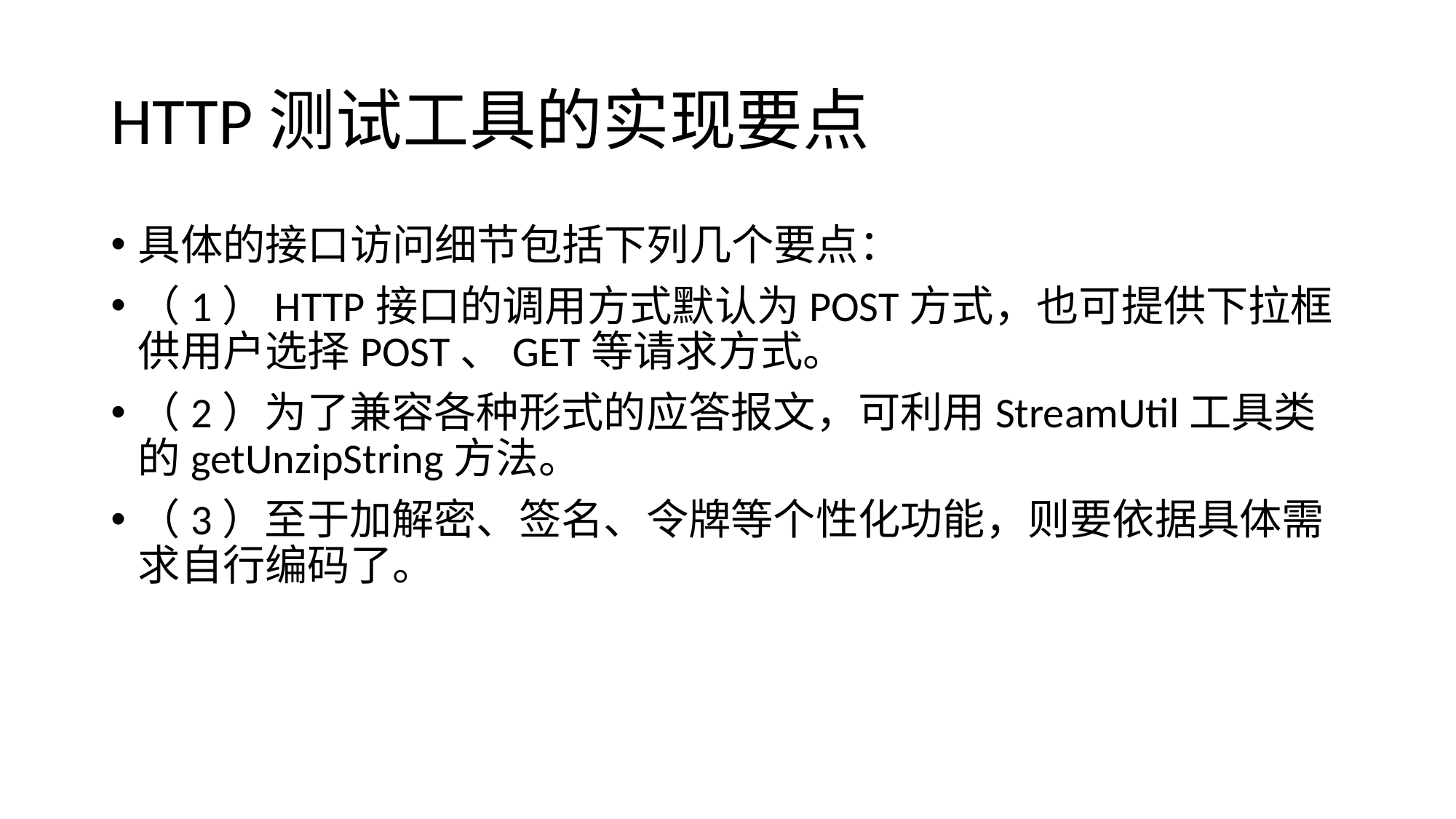

# HTTP测试工具的实现要点
具体的接口访问细节包括下列几个要点：
（1）HTTP接口的调用方式默认为POST方式，也可提供下拉框供用户选择POST、GET等请求方式。
（2）为了兼容各种形式的应答报文，可利用StreamUtil工具类的getUnzipString方法。
（3）至于加解密、签名、令牌等个性化功能，则要依据具体需求自行编码了。